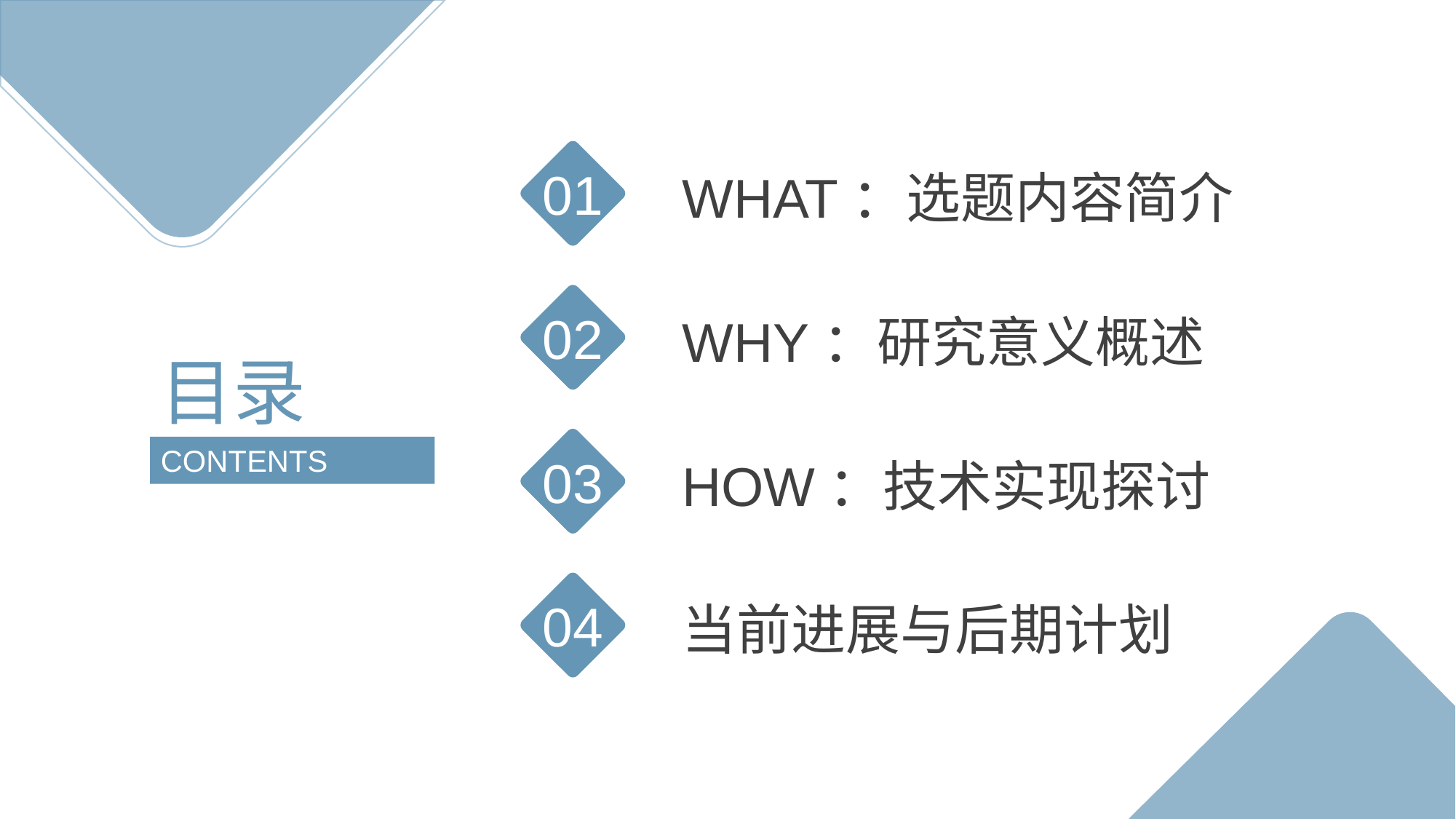

01
WHAT：选题内容简介
02
WHY：研究意义概述
目录
03
CONTENTS
HOW：技术实现探讨
04
当前进展与后期计划